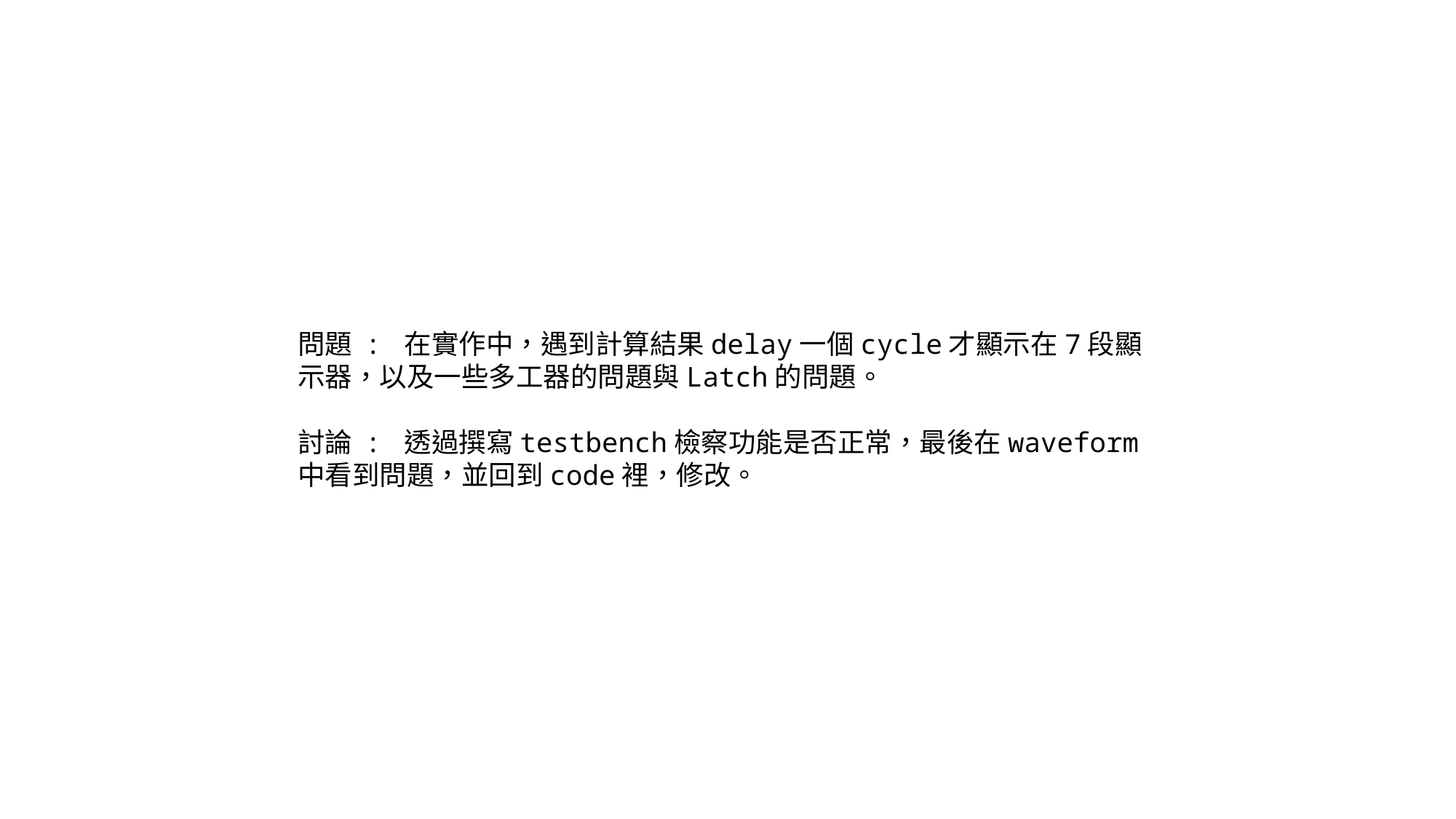

問題 : 在實作中，遇到計算結果delay一個cycle才顯示在7段顯示器，以及一些多工器的問題與Latch的問題。

討論 : 透過撰寫testbench檢察功能是否正常，最後在waveform中看到問題，並回到code裡，修改。